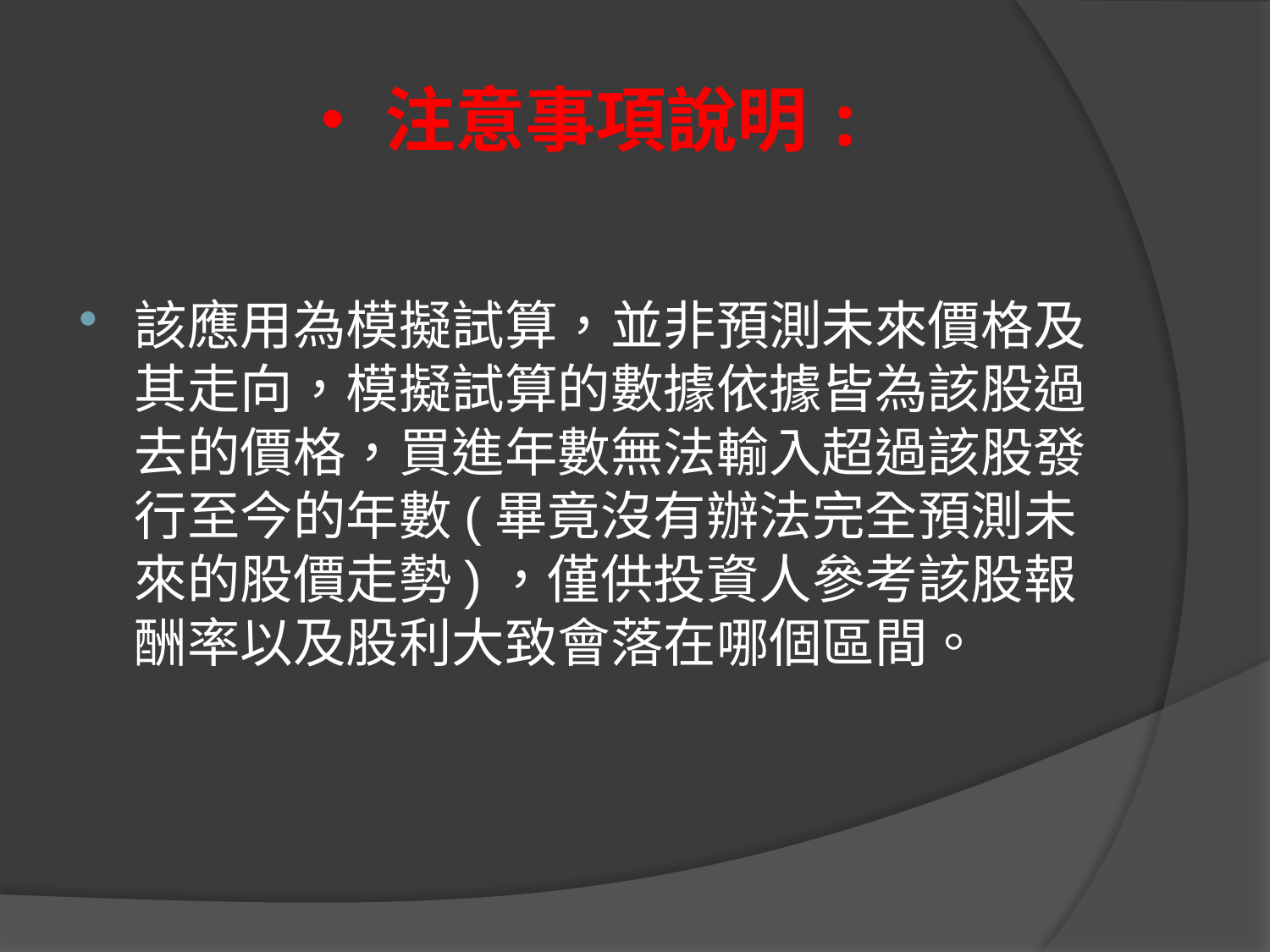

# ‧注意事項說明:
該應用為模擬試算，並非預測未來價格及其走向，模擬試算的數據依據皆為該股過去的價格，買進年數無法輸入超過該股發行至今的年數(畢竟沒有辦法完全預測未來的股價走勢)，僅供投資人參考該股報酬率以及股利大致會落在哪個區間。